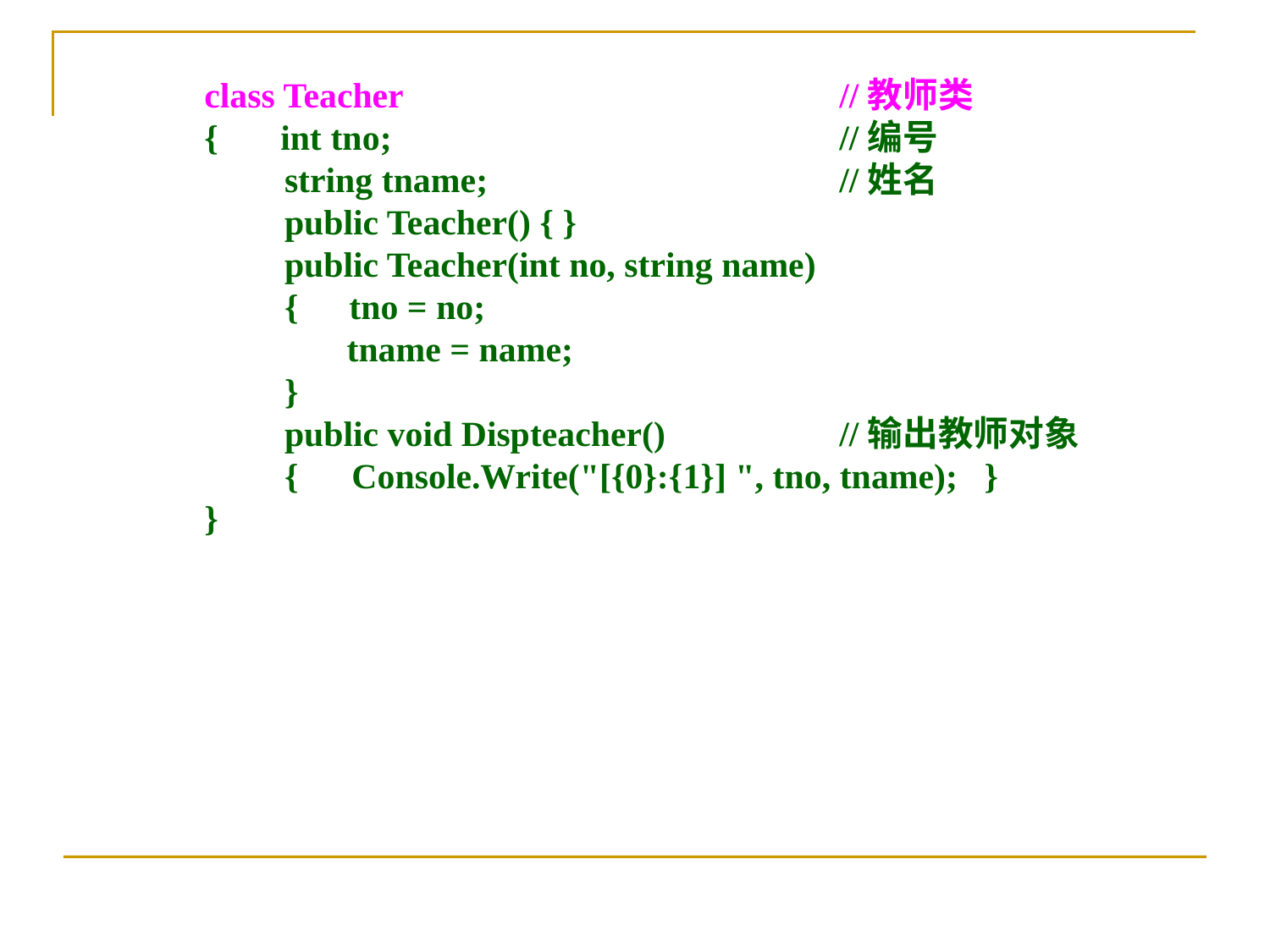

class Teacher       			//教师类
    	{       int tno;        			//编号
        	         string tname;   			//姓名
        	         public Teacher() { }
        	         public Teacher(int no, string name)
        	         {	  tno = no;
            	                tname = name;
        	         }
        	         public void Dispteacher()		//输出教师对象
        	         {      Console.Write("[{0}:{1}] ", tno, tname);   }
    	}